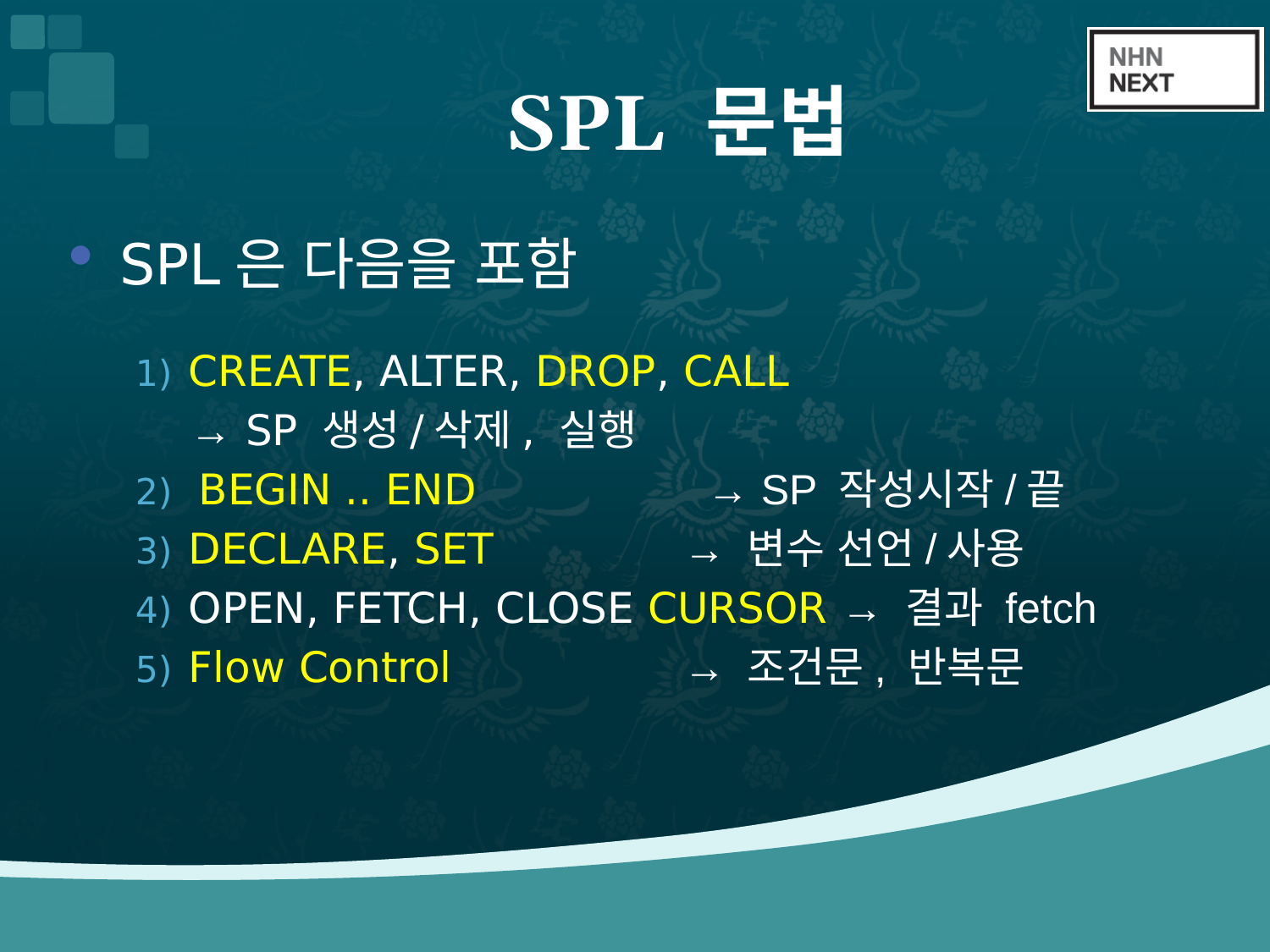

# SPL 문법
SPL은 다음을 포함

 CREATE, ALTER, DROP, CALL
    → SP 생성/삭제, 실행
BEGIN .. END 		→ SP 작성시작/끝
 DECLARE, SET 		→ 변수 선언/사용
 OPEN, FETCH, CLOSE CURSOR → 결과 fetch
 Flow Control 		→ 조건문, 반복문